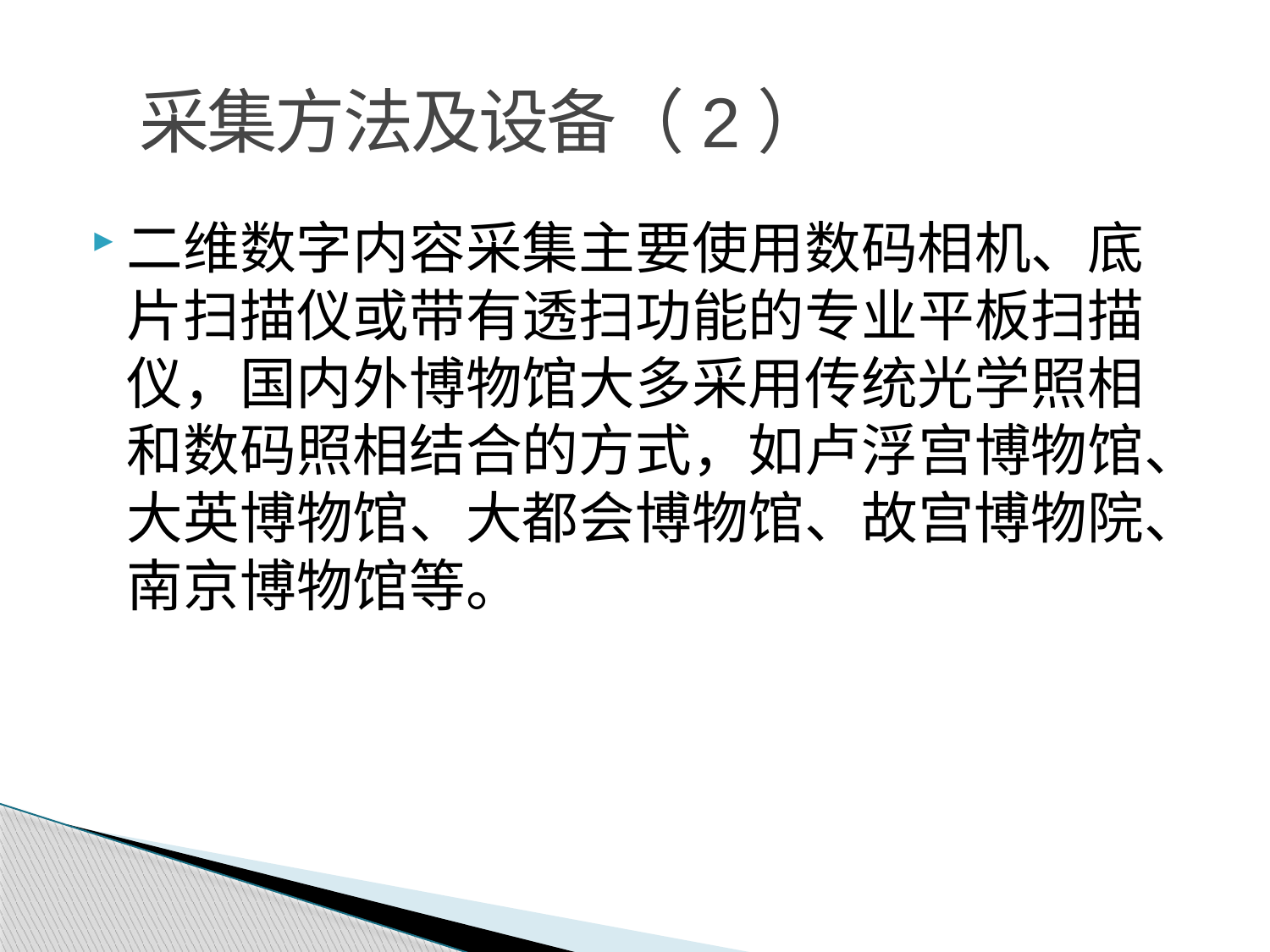

采集方法及设备（2）
二维数字内容采集主要使用数码相机、底片扫描仪或带有透扫功能的专业平板扫描仪，国内外博物馆大多采用传统光学照相和数码照相结合的方式，如卢浮宫博物馆、大英博物馆、大都会博物馆、故宫博物院、南京博物馆等。